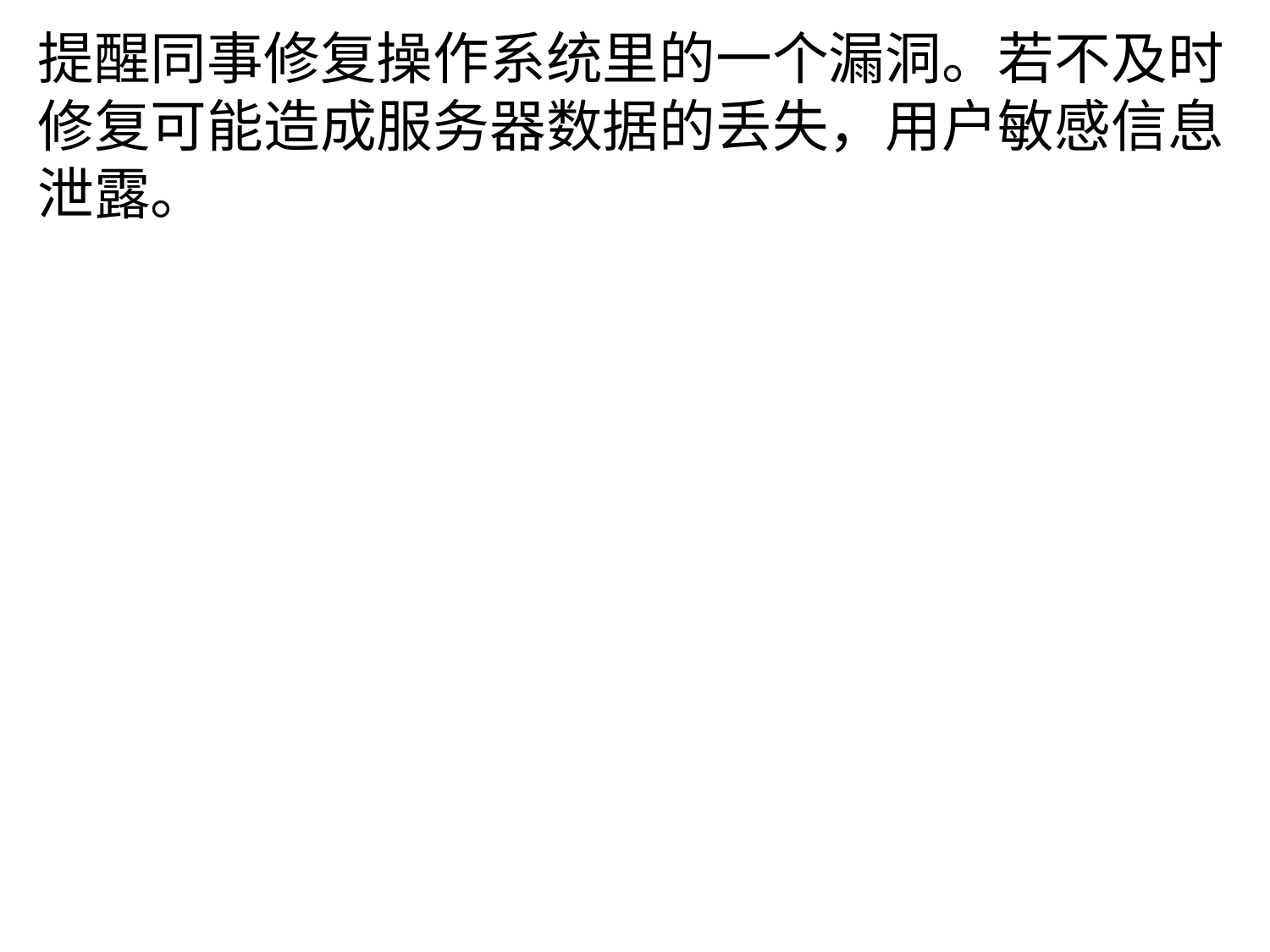

提醒同事修复操作系统里的一个漏洞。若不及时修复可能造成服务器数据的丢失，用户敏感信息泄露。